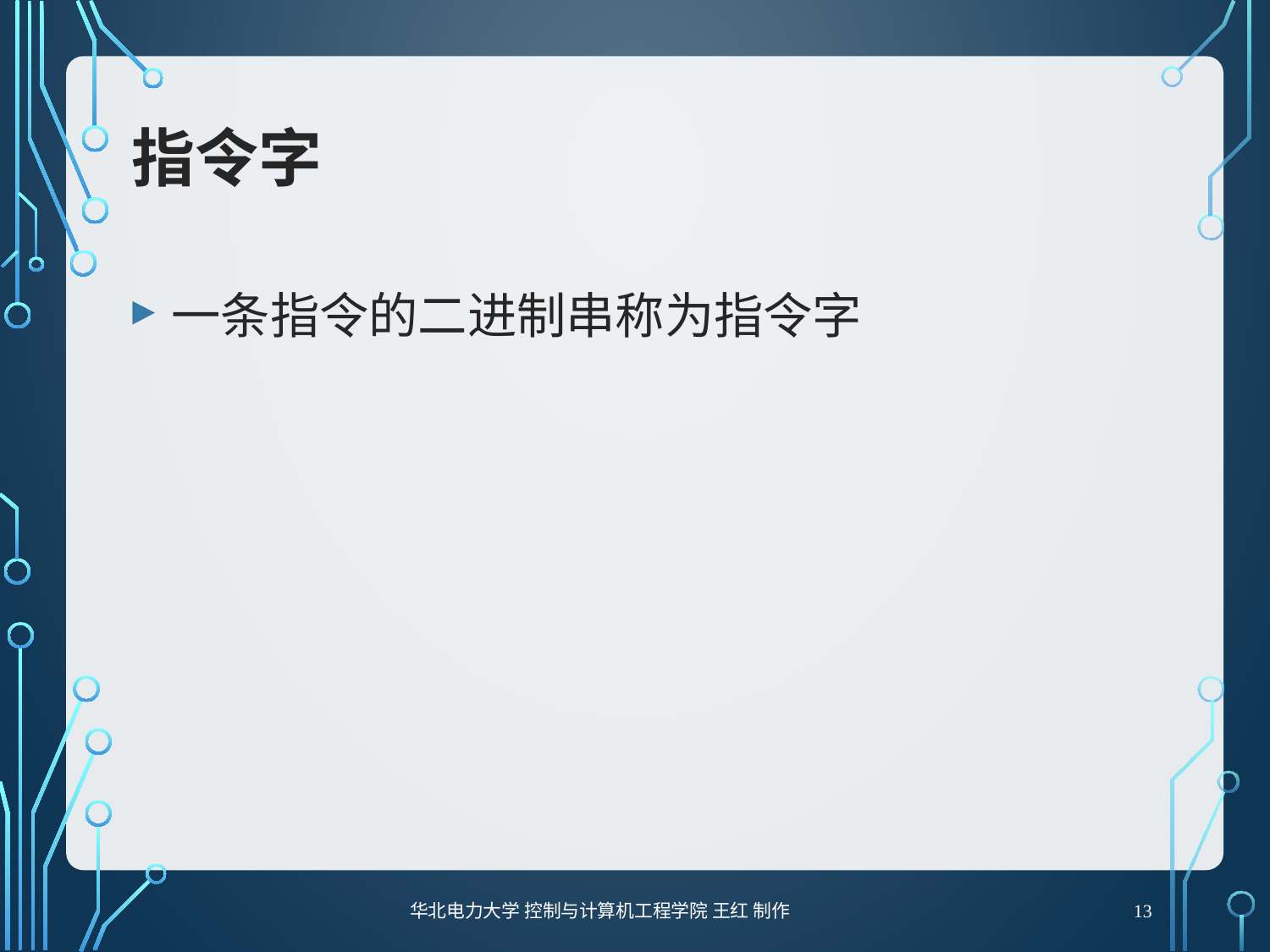

# 指令字
一条指令的二进制串称为指令字
13
华北电力大学 控制与计算机工程学院 王红 制作